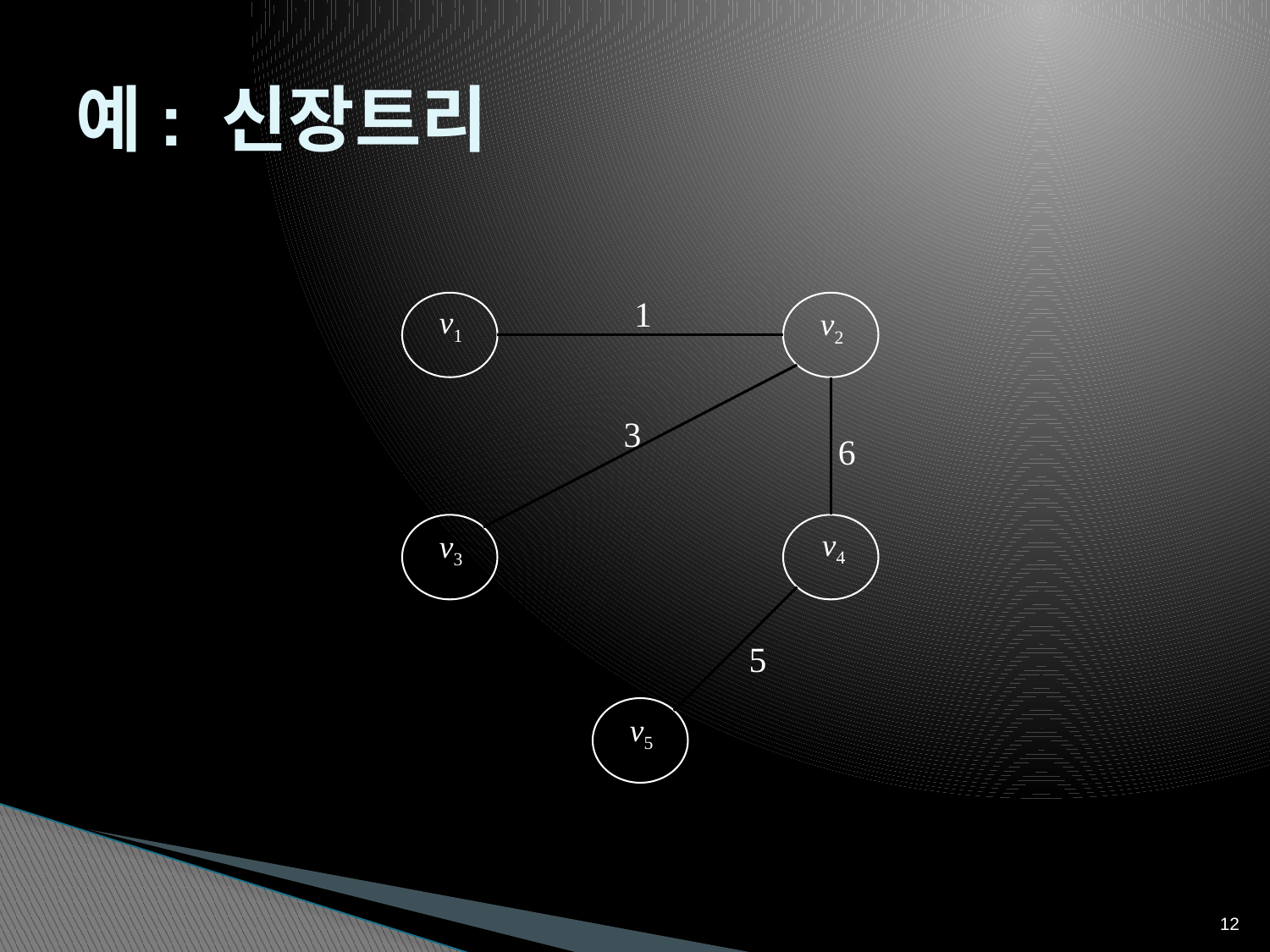

# 예: 신장트리
1

v1
v2
3
6

v4
v3
5

v5
12